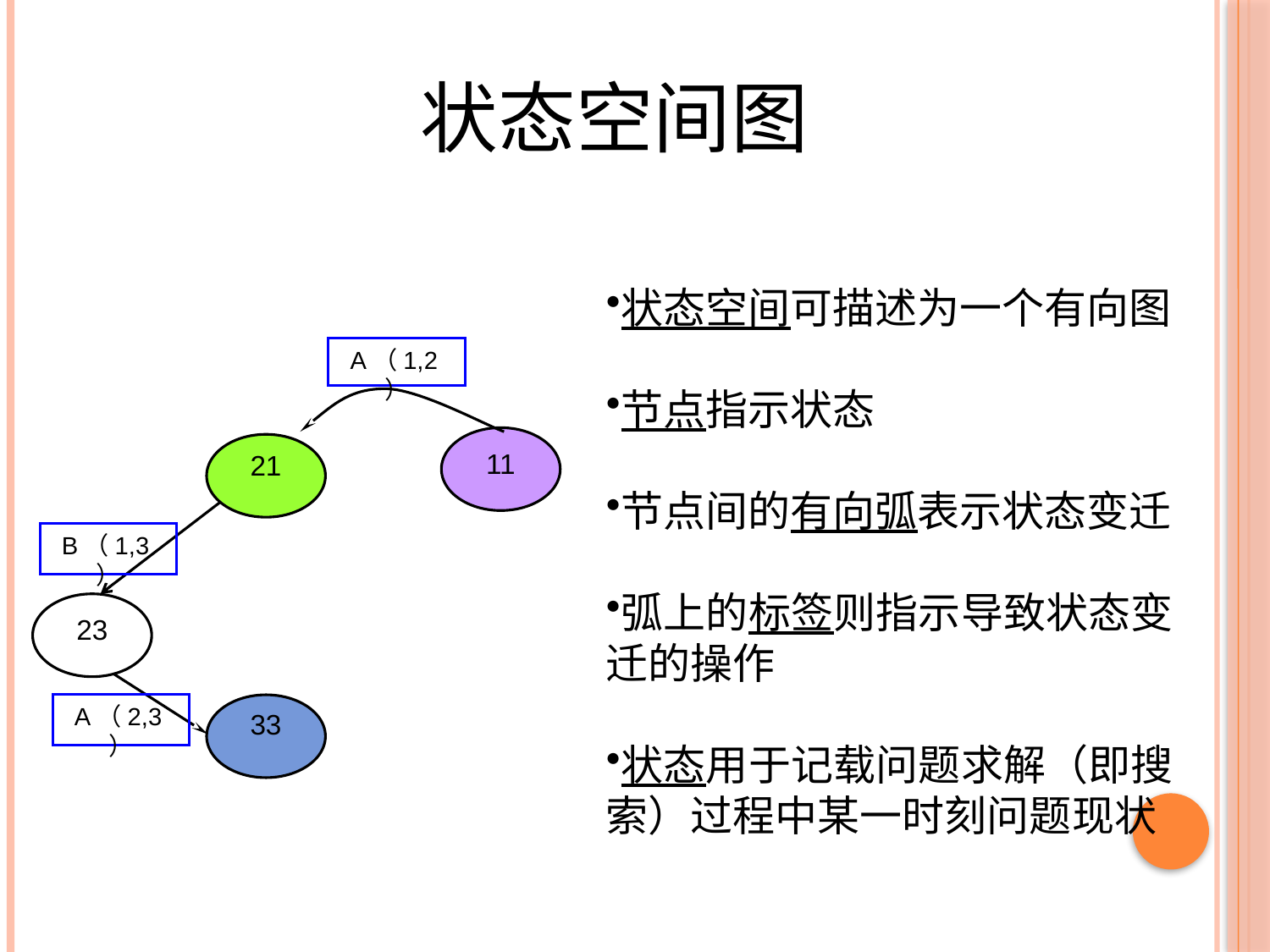

#
状态空间图
状态空间可描述为一个有向图

节点指示状态

节点间的有向弧表示状态变迁

弧上的标签则指示导致状态变迁的操作

状态用于记载问题求解（即搜索）过程中某一时刻问题现状
A（1,2）

11
21

B（1,3）
23

A（2,3）
33
4